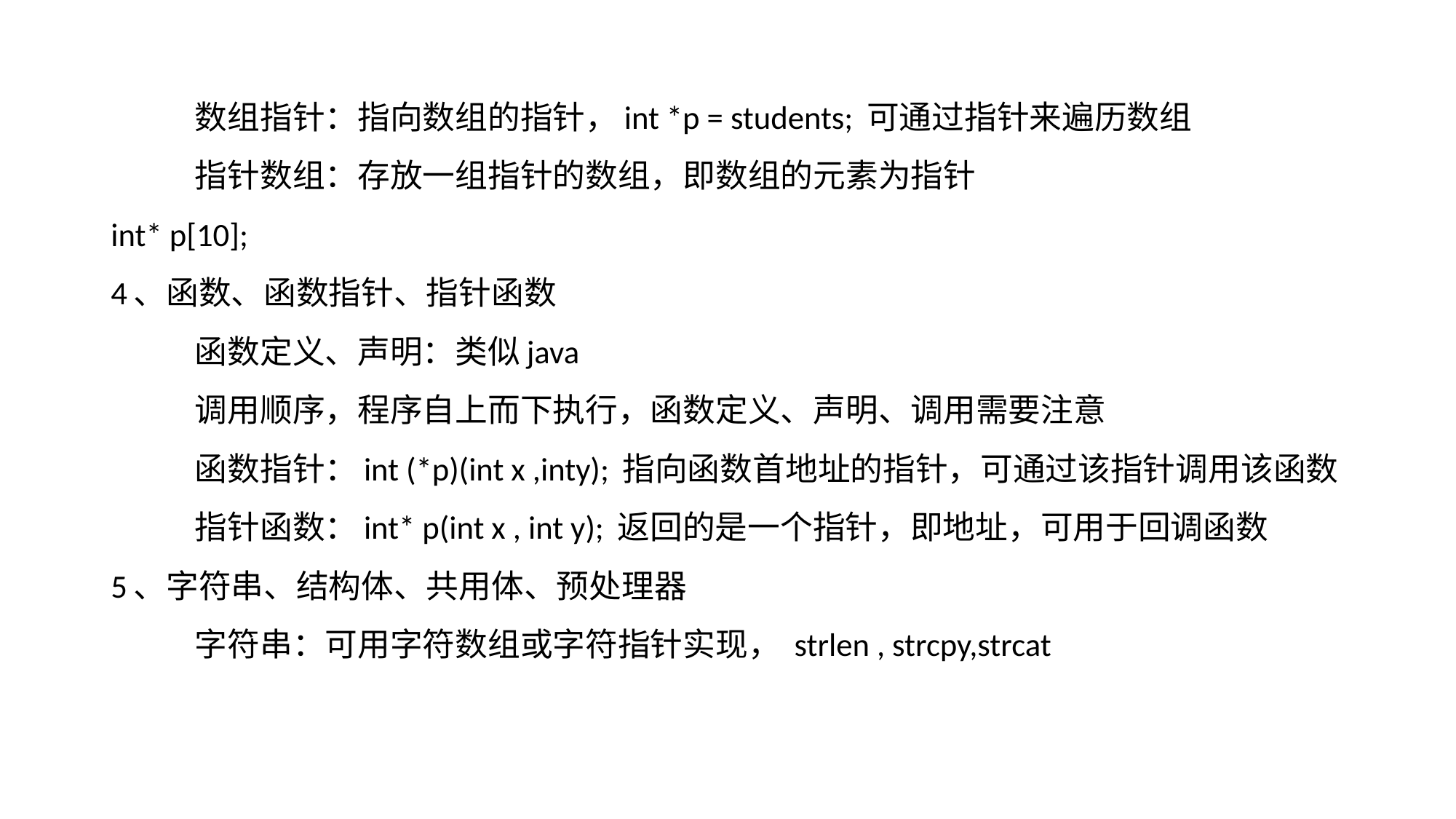

数组指针：指向数组的指针，int *p = students; 可通过指针来遍历数组
	指针数组：存放一组指针的数组，即数组的元素为指针
int* p[10];
4、函数、函数指针、指针函数
	函数定义、声明：类似java
	调用顺序，程序自上而下执行，函数定义、声明、调用需要注意
	函数指针：int (*p)(int x ,inty); 指向函数首地址的指针，可通过该指针调用该函数
	指针函数：int* p(int x , int y); 返回的是一个指针，即地址，可用于回调函数
5、字符串、结构体、共用体、预处理器
	字符串：可用字符数组或字符指针实现， strlen , strcpy,strcat